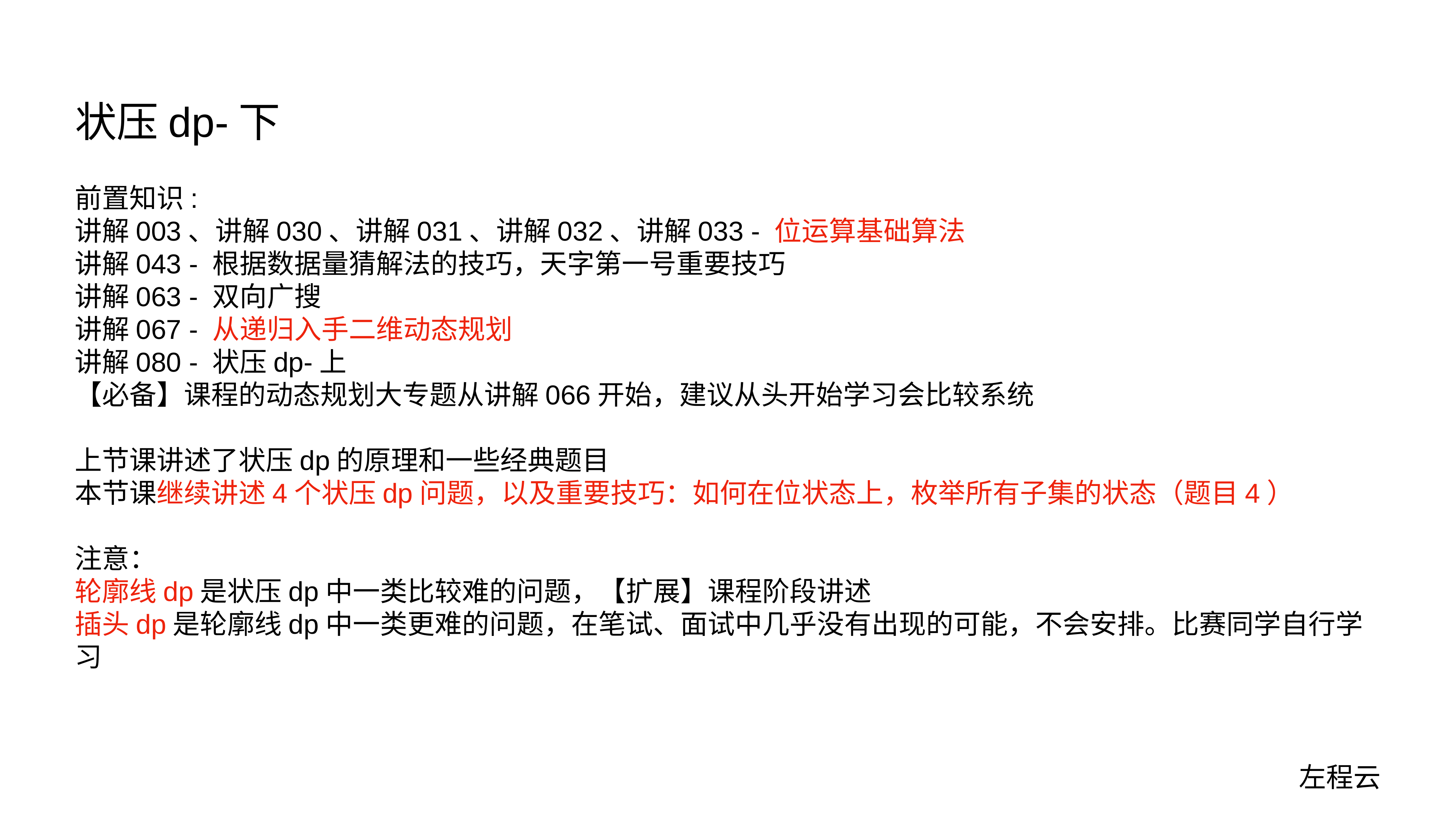

# 状压dp-下
前置知识:
讲解003、讲解030、讲解031、讲解032、讲解033 - 位运算基础算法
讲解043 - 根据数据量猜解法的技巧，天字第一号重要技巧
讲解063 - 双向广搜
讲解067 - 从递归入手二维动态规划
讲解080 - 状压dp-上
【必备】课程的动态规划大专题从讲解066开始，建议从头开始学习会比较系统

上节课讲述了状压dp的原理和一些经典题目
本节课继续讲述4个状压dp问题，以及重要技巧：如何在位状态上，枚举所有子集的状态（题目4）

注意：
轮廓线dp是状压dp中一类比较难的问题，【扩展】课程阶段讲述
插头dp是轮廓线dp中一类更难的问题，在笔试、面试中几乎没有出现的可能，不会安排。比赛同学自行学习
左程云